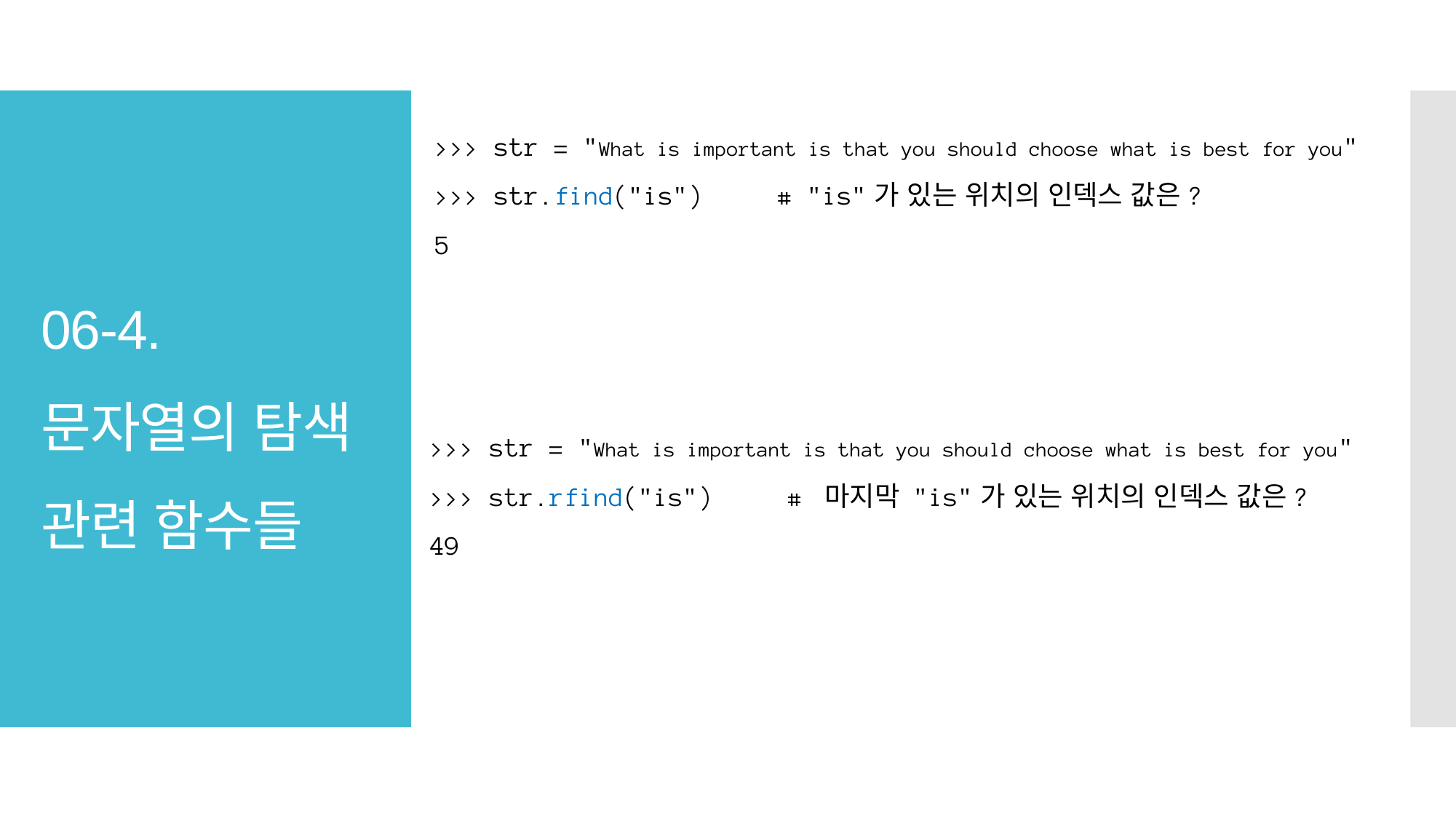

>>> str = "What is important is that you should choose what is best for you"
>>> str.find("is")     # "is"가 있는 위치의 인덱스 값은?
5
# 06-4. 문자열의 탐색 관련 함수들
>>> str = "What is important is that you should choose what is best for you"
>>> str.rfind("is")     # 마지막 "is"가 있는 위치의 인덱스 값은?
49